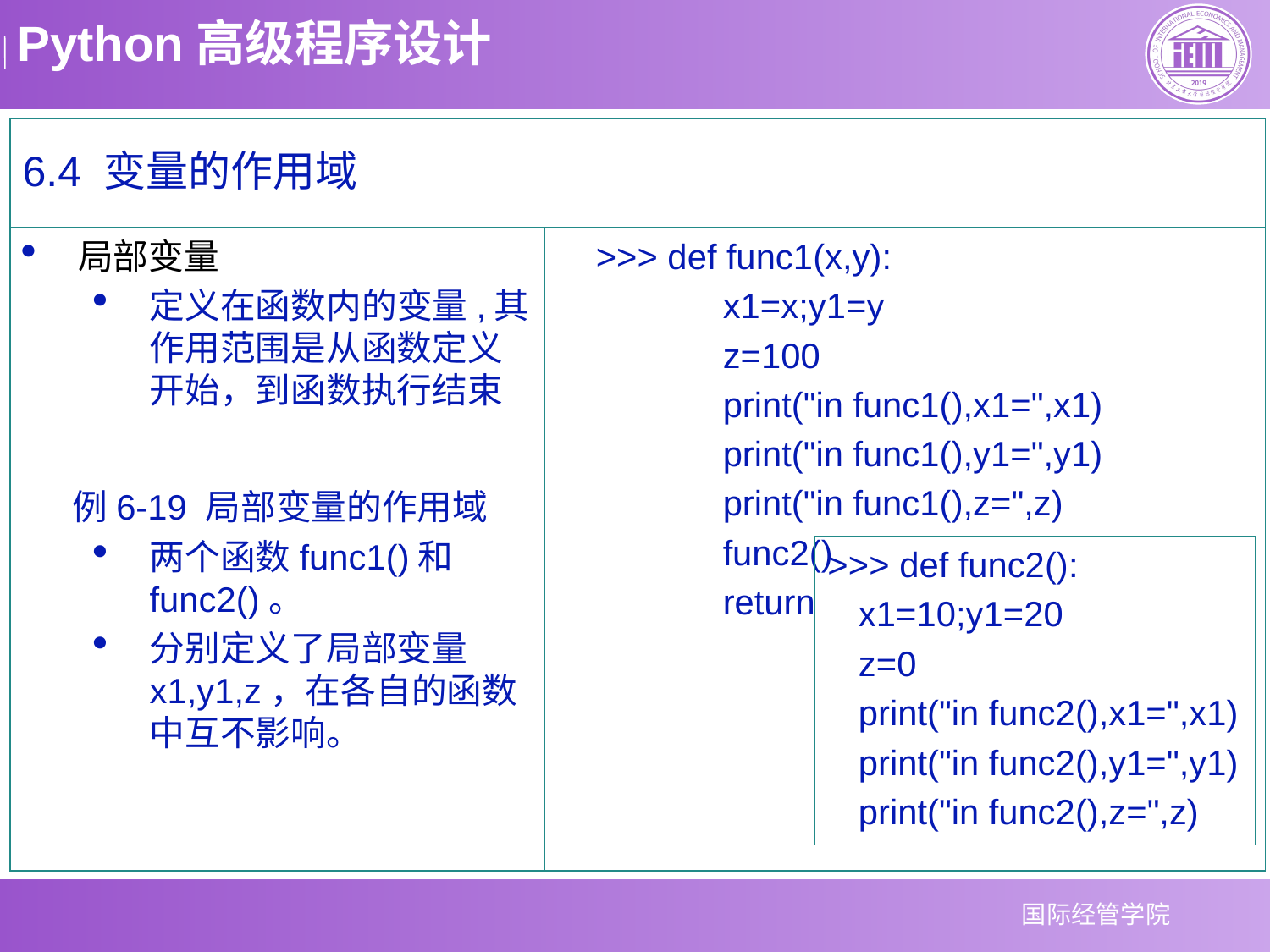

6.4 变量的作用域
局部变量
定义在函数内的变量,其作用范围是从函数定义开始，到函数执行结束

例6-19 局部变量的作用域
两个函数func1()和func2()。
分别定义了局部变量x1,y1,z，在各自的函数中互不影响。

>>> def func1(x,y):
	x1=x;y1=y
	z=100
	print("in func1(),x1=",x1)
	print("in func1(),y1=",y1)
	print("in func1(),z=",z)
	func2()
	return

>>> def func2():
	x1=10;y1=20
	z=0
	print("in func2(),x1=",x1)
	print("in func2(),y1=",y1)
	print("in func2(),z=",z)